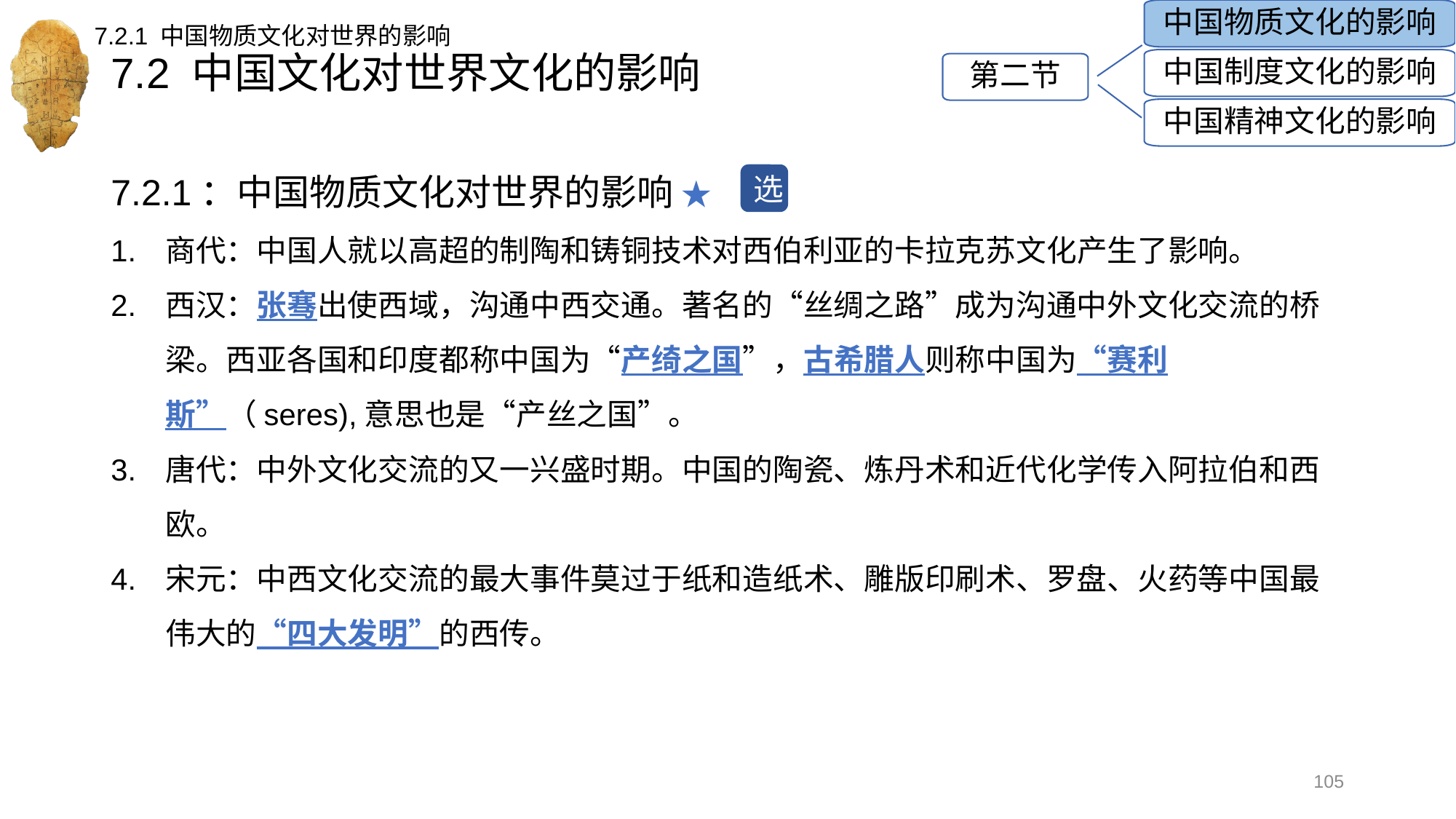

中国物质文化的影响
7.2.1 中国物质文化对世界的影响
# 7.2 中国文化对世界文化的影响

中国制度文化的影响
第二节

中国精神文化的影响
7.2.1：中国物质文化对世界的影响 ★
商代：中国人就以高超的制陶和铸铜技术对西伯利亚的卡拉克苏文化产生了影响。
西汉：张骞出使西域，沟通中西交通。著名的“丝绸之路”成为沟通中外文化交流的桥梁。西亚各国和印度都称中国为“产绮之国”，古希腊人则称中国为“赛利斯”（seres),意思也是“产丝之国”。
唐代：中外文化交流的又一兴盛时期。中国的陶瓷、炼丹术和近代化学传入阿拉伯和西欧。
宋元：中西文化交流的最大事件莫过于纸和造纸术、雕版印刷术、罗盘、火药等中国最伟大的“四大发明”的西传。

选
105